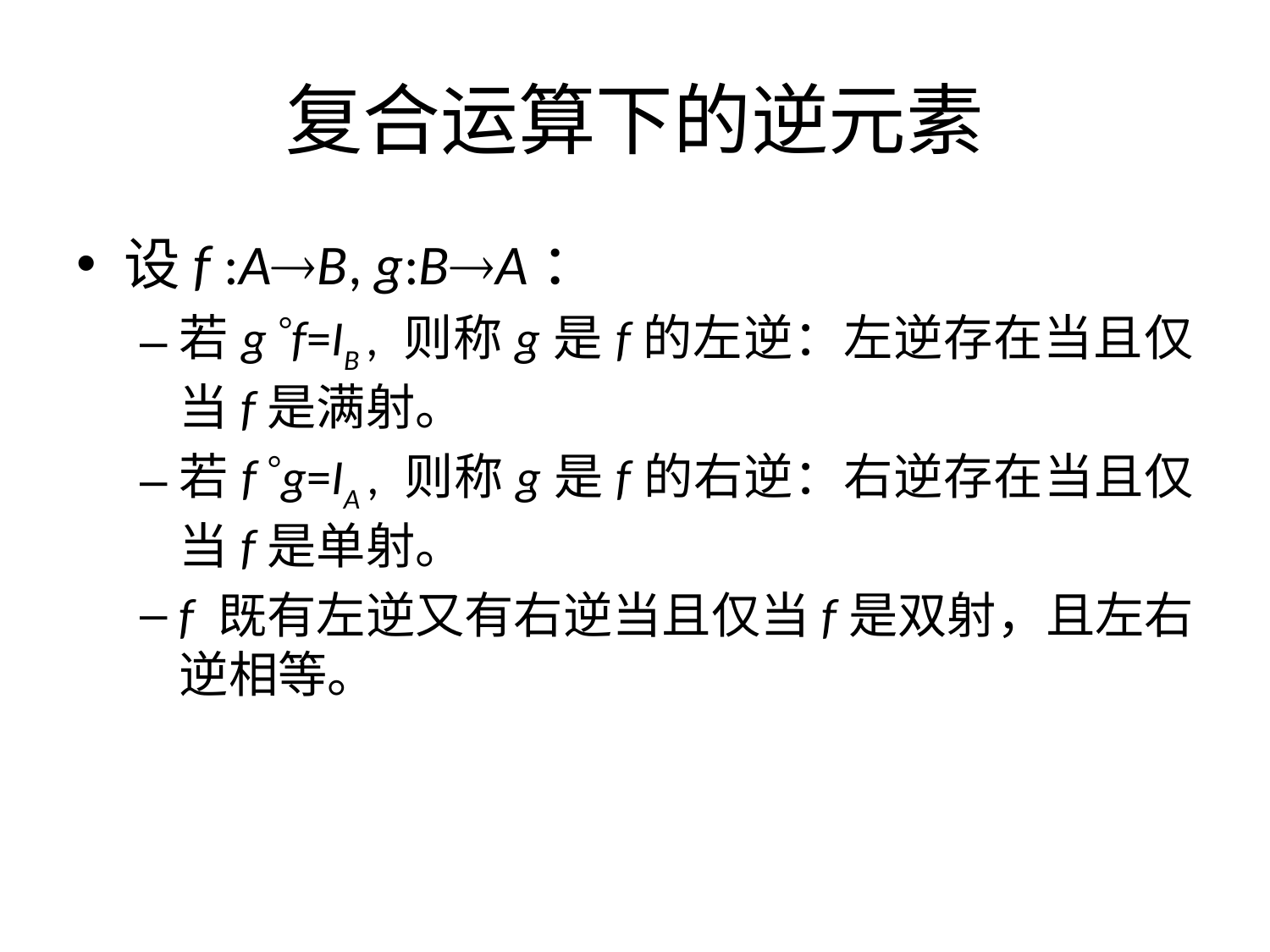

# 复合运算下的逆元素
设f :A→B, g:B→A：
若g °f=IB , 则称g是f的左逆：左逆存在当且仅当f是满射。
若f °g=IA , 则称g是f的右逆：右逆存在当且仅当f是单射。
f 既有左逆又有右逆当且仅当f是双射，且左右逆相等。